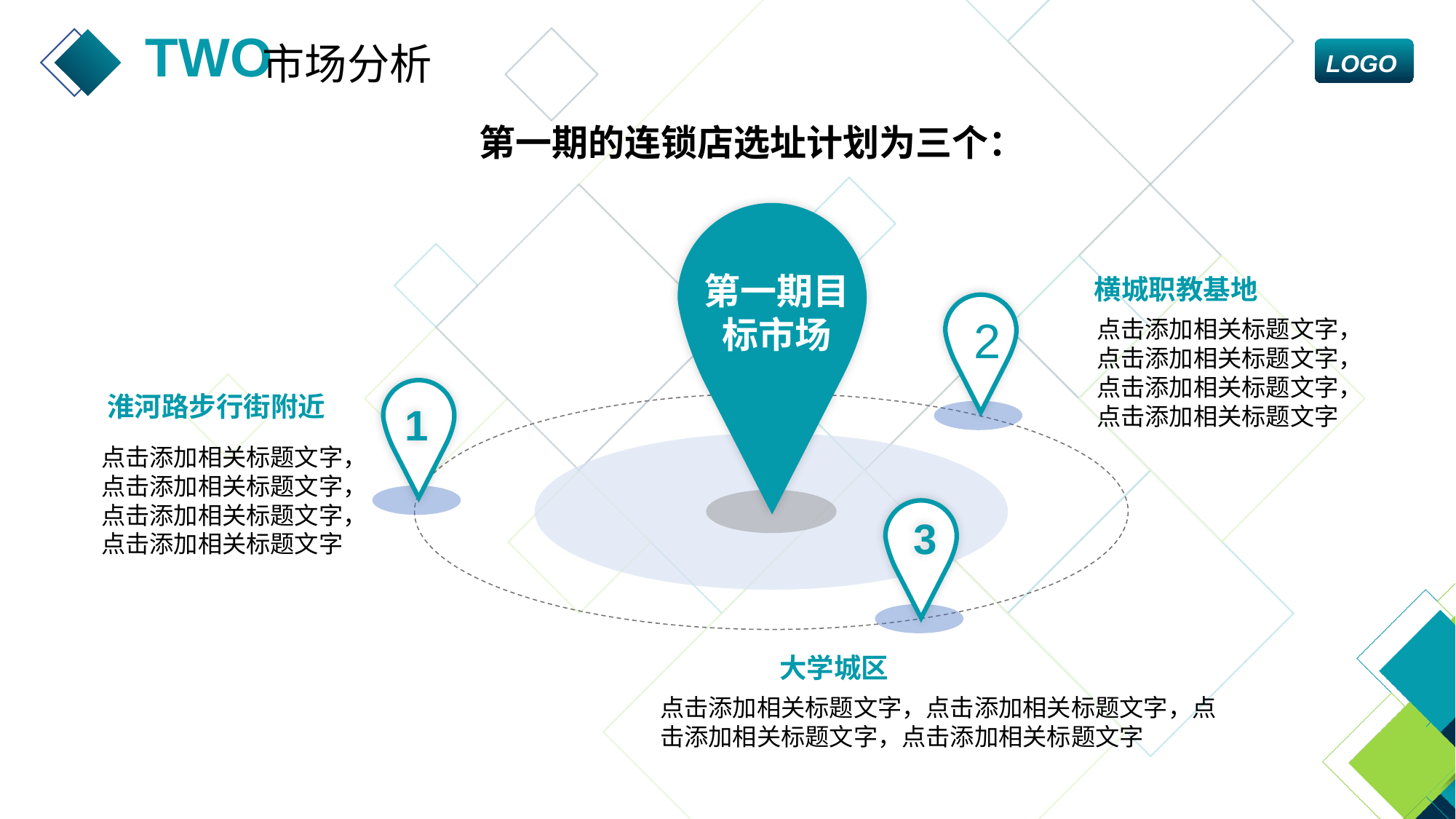

TWO
市场分析
第一期的连锁店选址计划为三个：

第一期目标市场
横城职教基地

2
点击添加相关标题文字，点击添加相关标题文字，点击添加相关标题文字，点击添加相关标题文字

1
淮河路步行街附近

点击添加相关标题文字，点击添加相关标题文字，点击添加相关标题文字，点击添加相关标题文字

3

大学城区
点击添加相关标题文字，点击添加相关标题文字，点击添加相关标题文字，点击添加相关标题文字